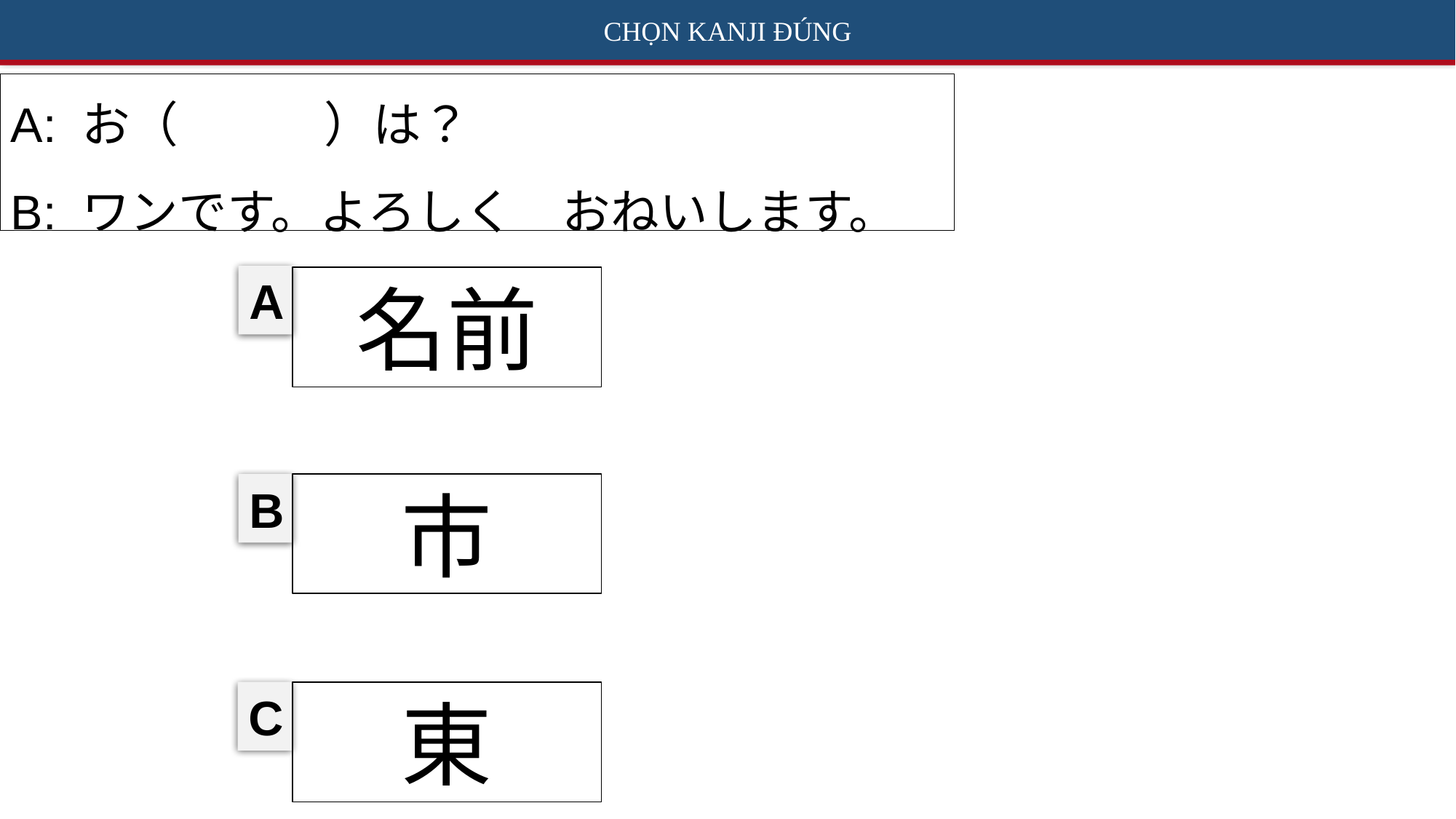

CHỌN KANJI ĐÚNG

A: お（　　　）は？
B: ワンです。よろしく　おねいします。
A
名前
市
B
C
東